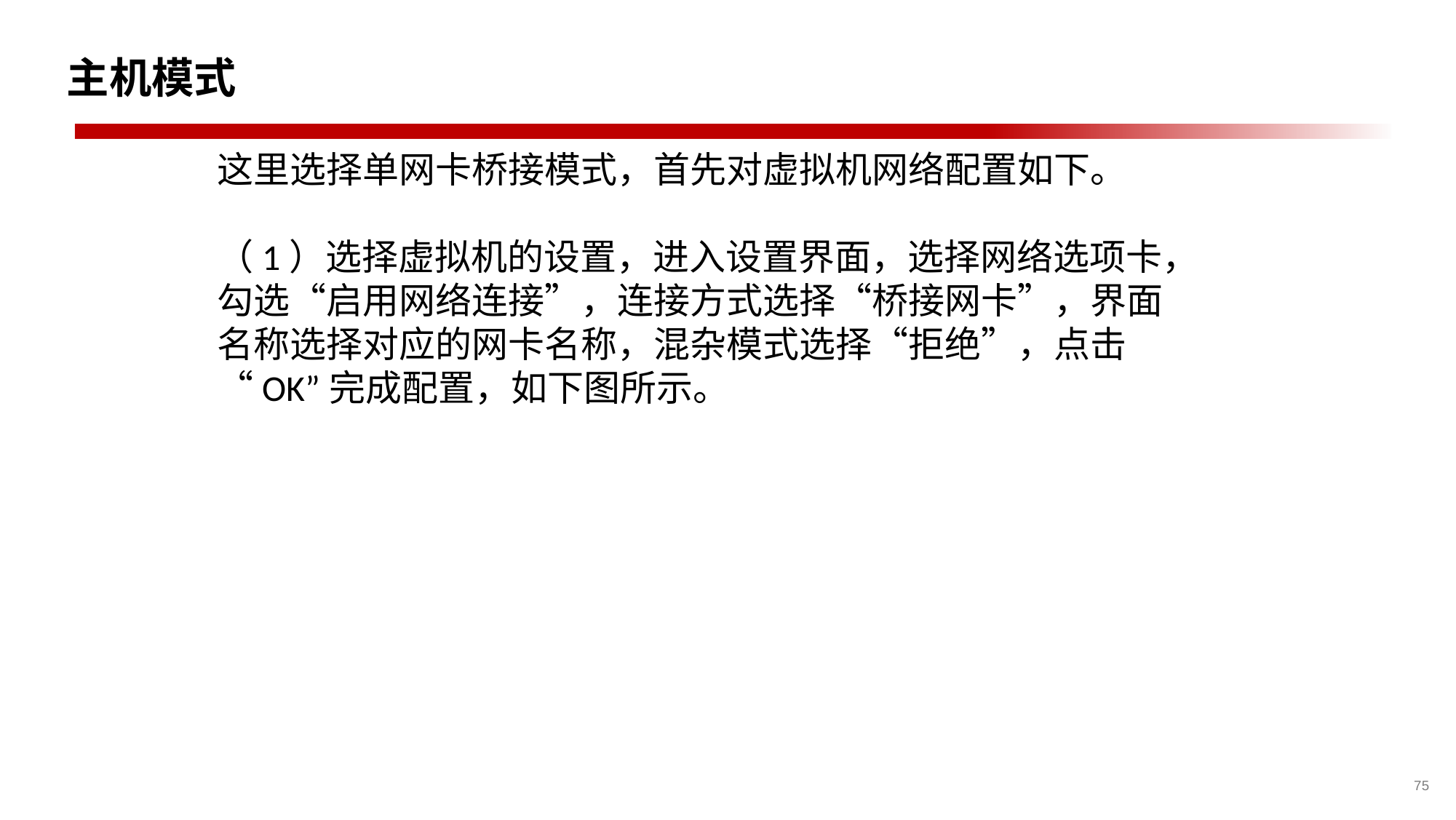

主机模式

这里选择单网卡桥接模式，首先对虚拟机网络配置如下。

（1）选择虚拟机的设置，进入设置界面，选择网络选项卡，勾选“启用网络连接”，连接方式选择“桥接网卡”，界面名称选择对应的网卡名称，混杂模式选择“拒绝”，点击“OK”完成配置，如下图所示。
75